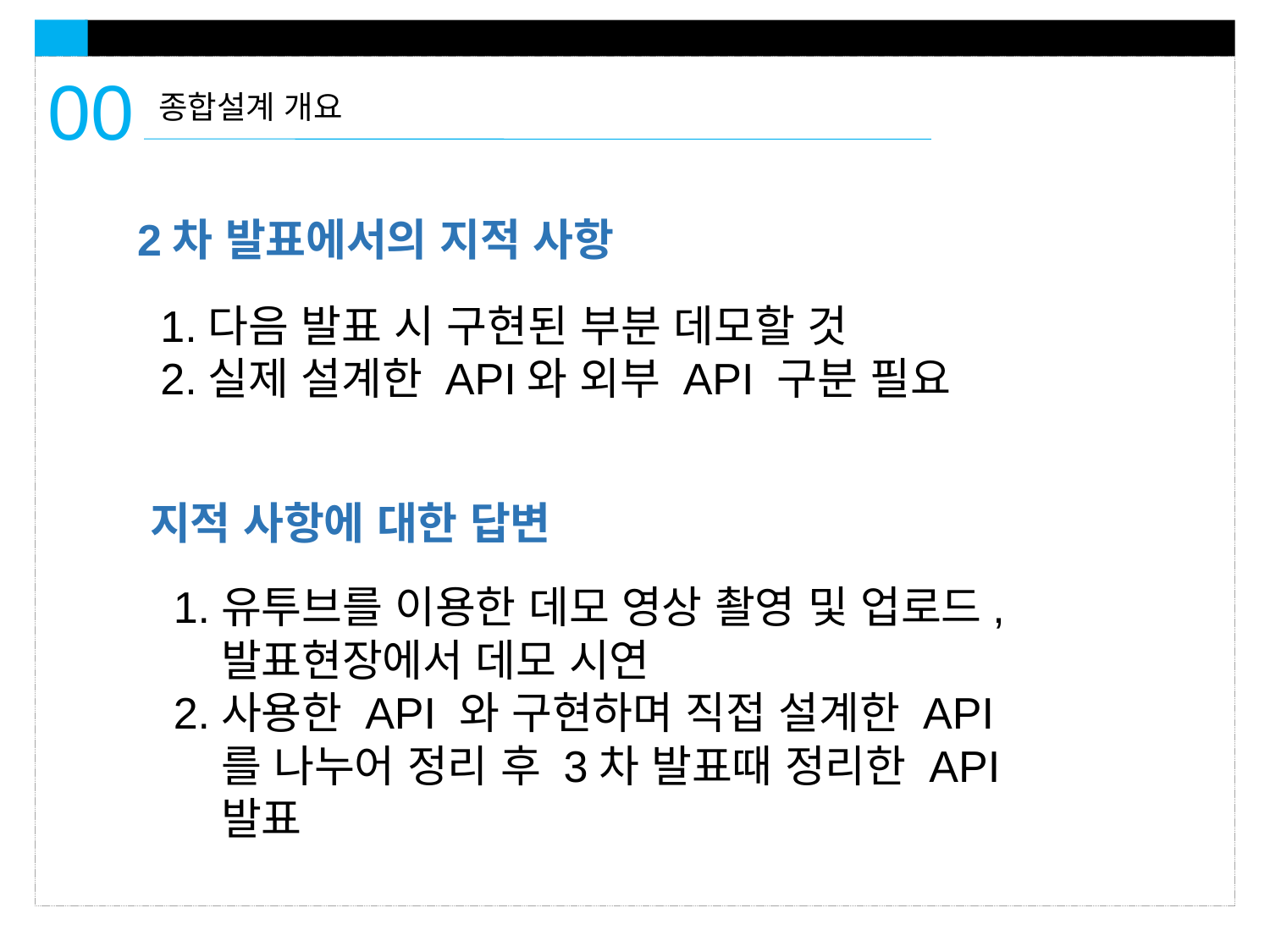

00

종합설계 개요

2차 발표에서의 지적 사항
다음 발표 시 구현된 부분 데모할 것
실제 설계한 API와 외부 API 구분 필요
지적 사항에 대한 답변
유투브를 이용한 데모 영상 촬영 및 업로드, 발표현장에서 데모 시연
사용한 API 와 구현하며 직접 설계한 API를 나누어 정리 후 3차 발표때 정리한 API 발표